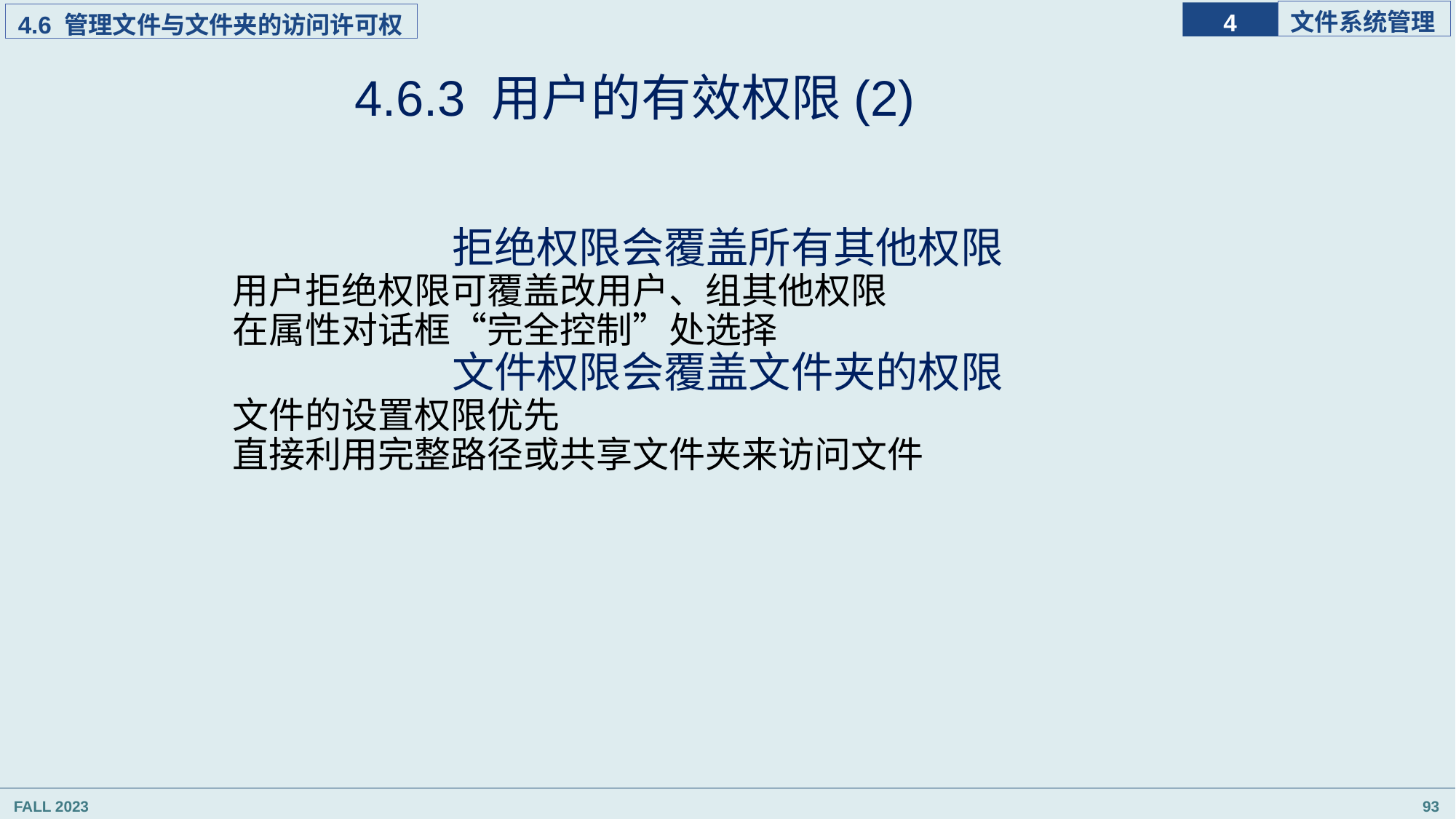

4.6.3 用户的有效权限(2)
拒绝权限会覆盖所有其他权限
用户拒绝权限可覆盖改用户、组其他权限
在属性对话框“完全控制”处选择
文件权限会覆盖文件夹的权限
文件的设置权限优先
直接利用完整路径或共享文件夹来访问文件